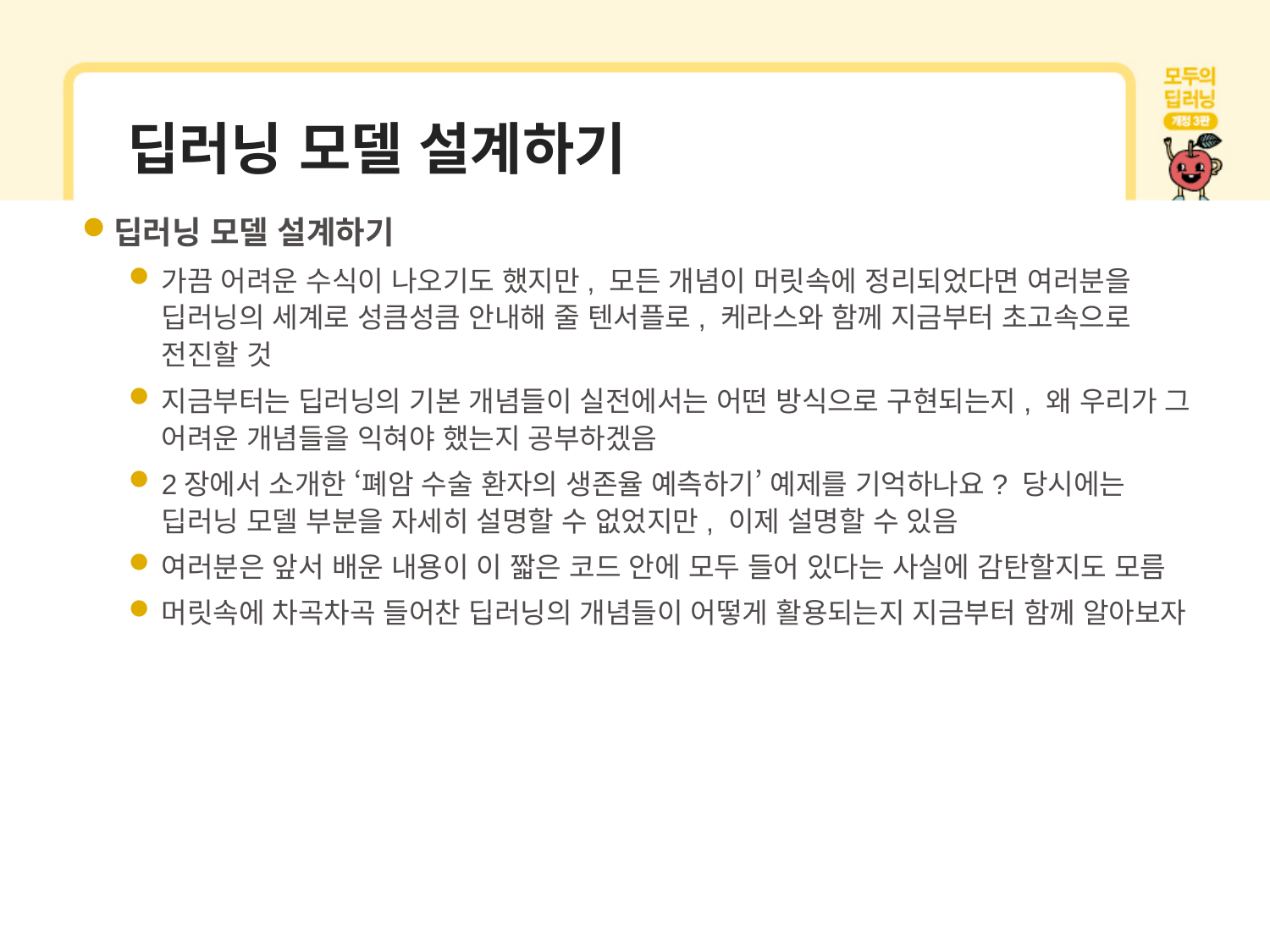

# 딥러닝 모델 설계하기
딥러닝 모델 설계하기
가끔 어려운 수식이 나오기도 했지만, 모든 개념이 머릿속에 정리되었다면 여러분을 딥러닝의 세계로 성큼성큼 안내해 줄 텐서플로, 케라스와 함께 지금부터 초고속으로 전진할 것
지금부터는 딥러닝의 기본 개념들이 실전에서는 어떤 방식으로 구현되는지, 왜 우리가 그 어려운 개념들을 익혀야 했는지 공부하겠음
2장에서 소개한 ‘폐암 수술 환자의 생존율 예측하기’ 예제를 기억하나요? 당시에는 딥러닝 모델 부분을 자세히 설명할 수 없었지만, 이제 설명할 수 있음
여러분은 앞서 배운 내용이 이 짧은 코드 안에 모두 들어 있다는 사실에 감탄할지도 모름
머릿속에 차곡차곡 들어찬 딥러닝의 개념들이 어떻게 활용되는지 지금부터 함께 알아보자